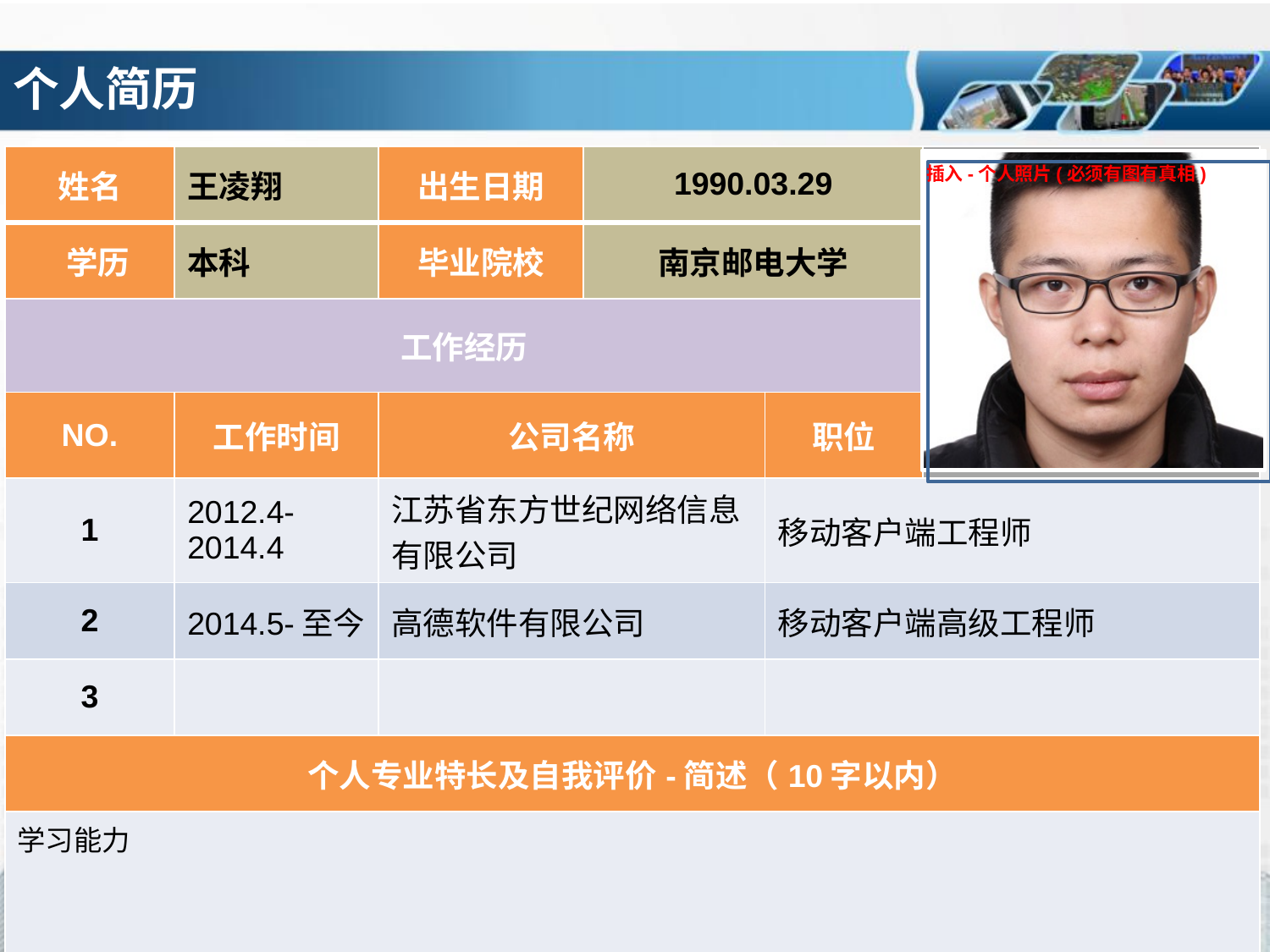

# 个人简历
| 姓名 | 王凌翔 | 出生日期 | 1990.03.29 |  | 个人照片（插入） |
| --- | --- | --- | --- | --- | --- |
| 学历 | 本科 | 毕业院校 | 南京邮电大学 |  |  |
| 工作经历 |  |  |  |  |  |
| NO. | 工作时间 | 公司名称 |  | 职位 |  |
| 1 | 2012.4-2014.4 | 江苏省东方世纪网络信息有限公司 |  | 移动客户端工程师 |  |
| 2 | 2014.5-至今 | 高德软件有限公司 |  | 移动客户端高级工程师 |  |
| 3 |  |  |  |  |  |
| 个人专业特长及自我评价-简述（10字以内） |  |  |  |  |  |
| 学习能力 |  |  |  |  |  |
插入-个人照片(必须有图有真相)